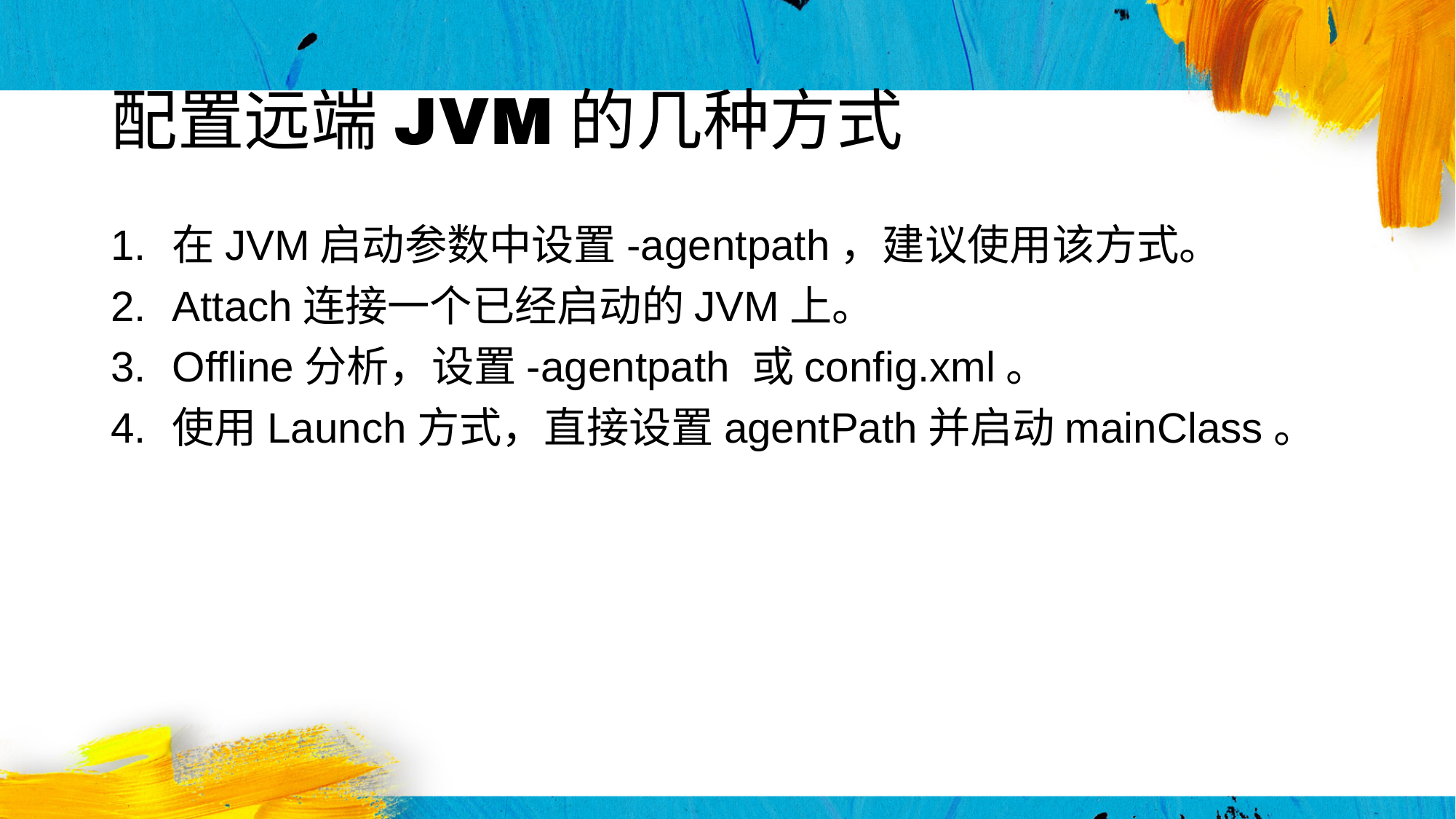

# 配置远端JVM的几种方式
在JVM启动参数中设置-agentpath，建议使用该方式。
Attach连接一个已经启动的JVM上。
Offline分析，设置-agentpath 或config.xml。
使用Launch方式，直接设置agentPath并启动mainClass。